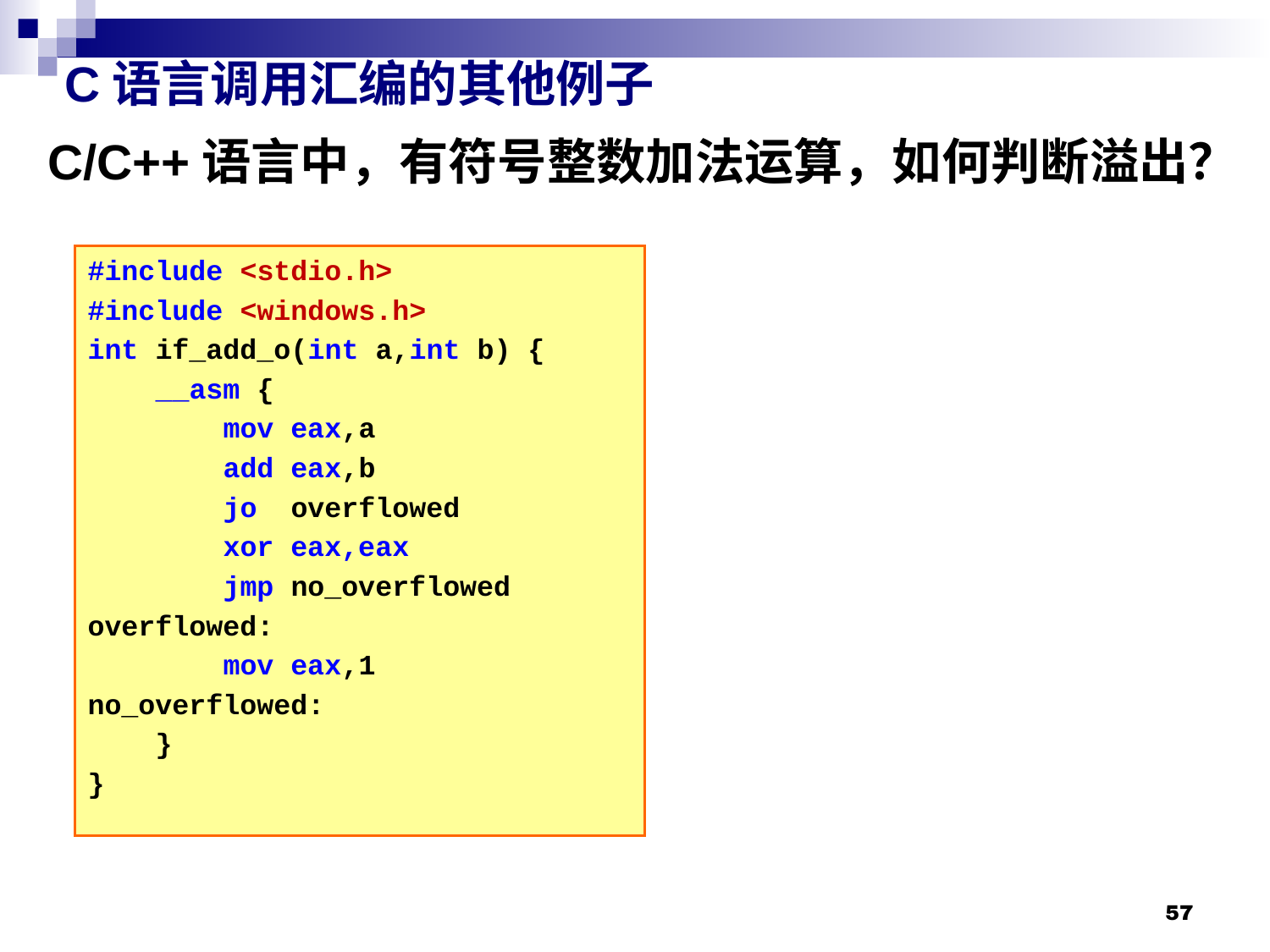

# C语言调用汇编的其他例子
C/C++语言中，有符号整数加法运算，如何判断溢出？
#include <stdio.h>
#include <windows.h>
int if_add_o(int a,int b) {
    __asm {
        mov eax,a
        add eax,b
        jo  overflowed
        xor eax,eax
        jmp no_overflowed
overflowed:
        mov eax,1
no_overflowed:
    }
}
57